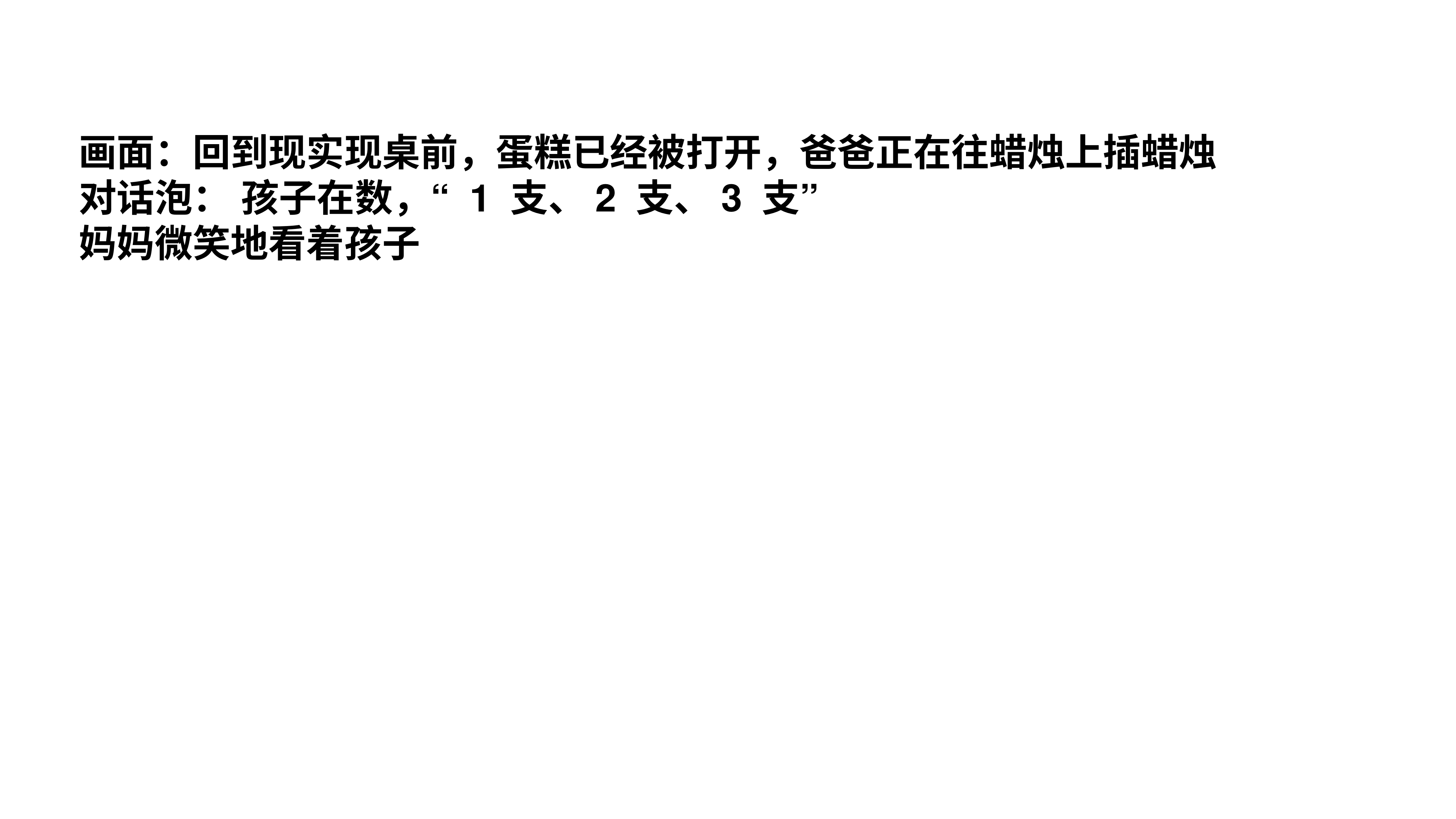

画面：回到现实现桌前，蛋糕已经被打开，爸爸正在往蜡烛上插蜡烛
对话泡： 孩子在数，“ 1 支、2 支、3 支”
妈妈微笑地看着孩子